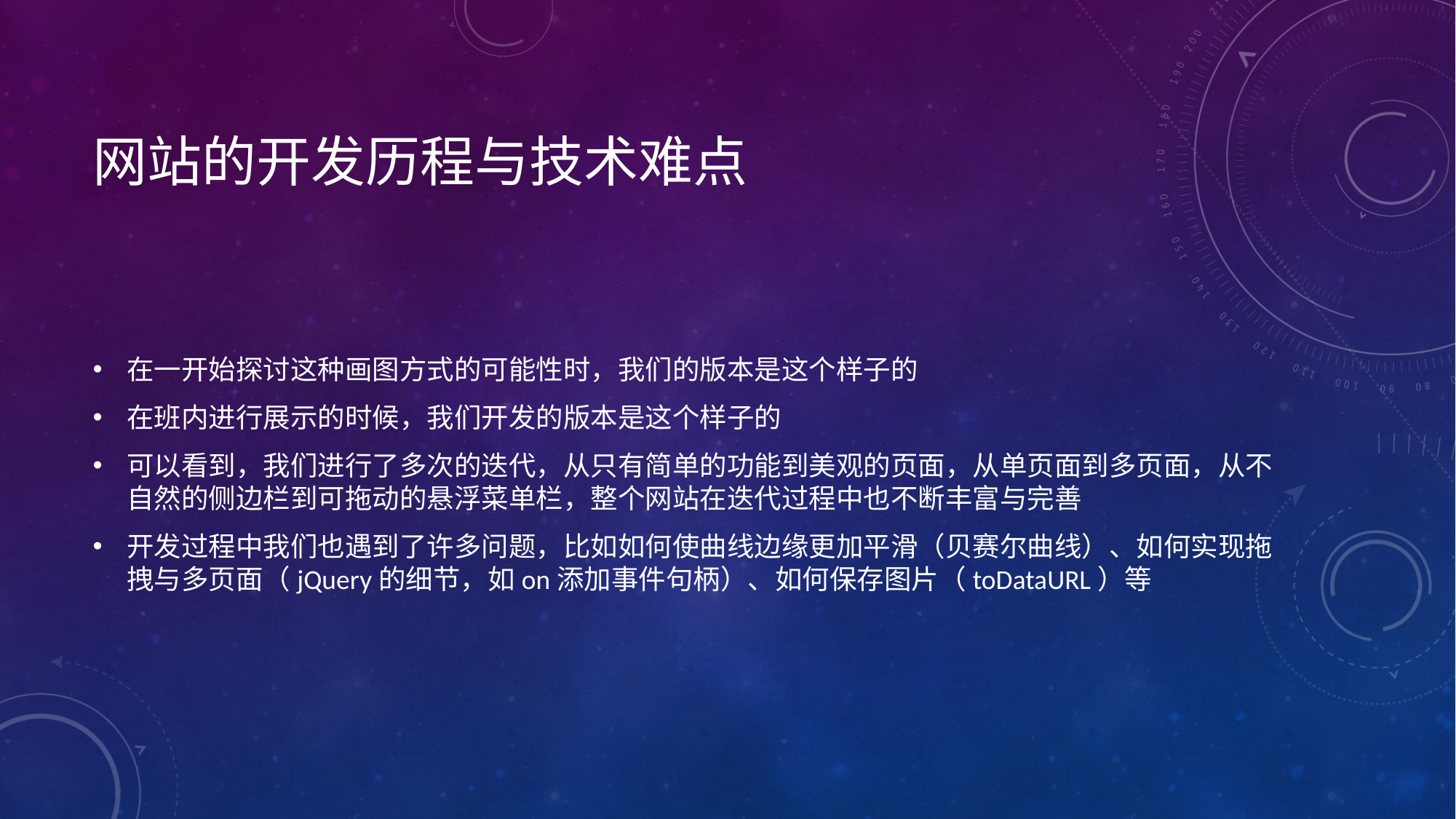

# 网站的开发历程与技术难点
在一开始探讨这种画图方式的可能性时，我们的版本是这个样子的
在班内进行展示的时候，我们开发的版本是这个样子的
可以看到，我们进行了多次的迭代，从只有简单的功能到美观的页面，从单页面到多页面，从不自然的侧边栏到可拖动的悬浮菜单栏，整个网站在迭代过程中也不断丰富与完善
开发过程中我们也遇到了许多问题，比如如何使曲线边缘更加平滑（贝赛尔曲线）、如何实现拖拽与多页面（jQuery的细节，如on添加事件句柄）、如何保存图片（toDataURL）等